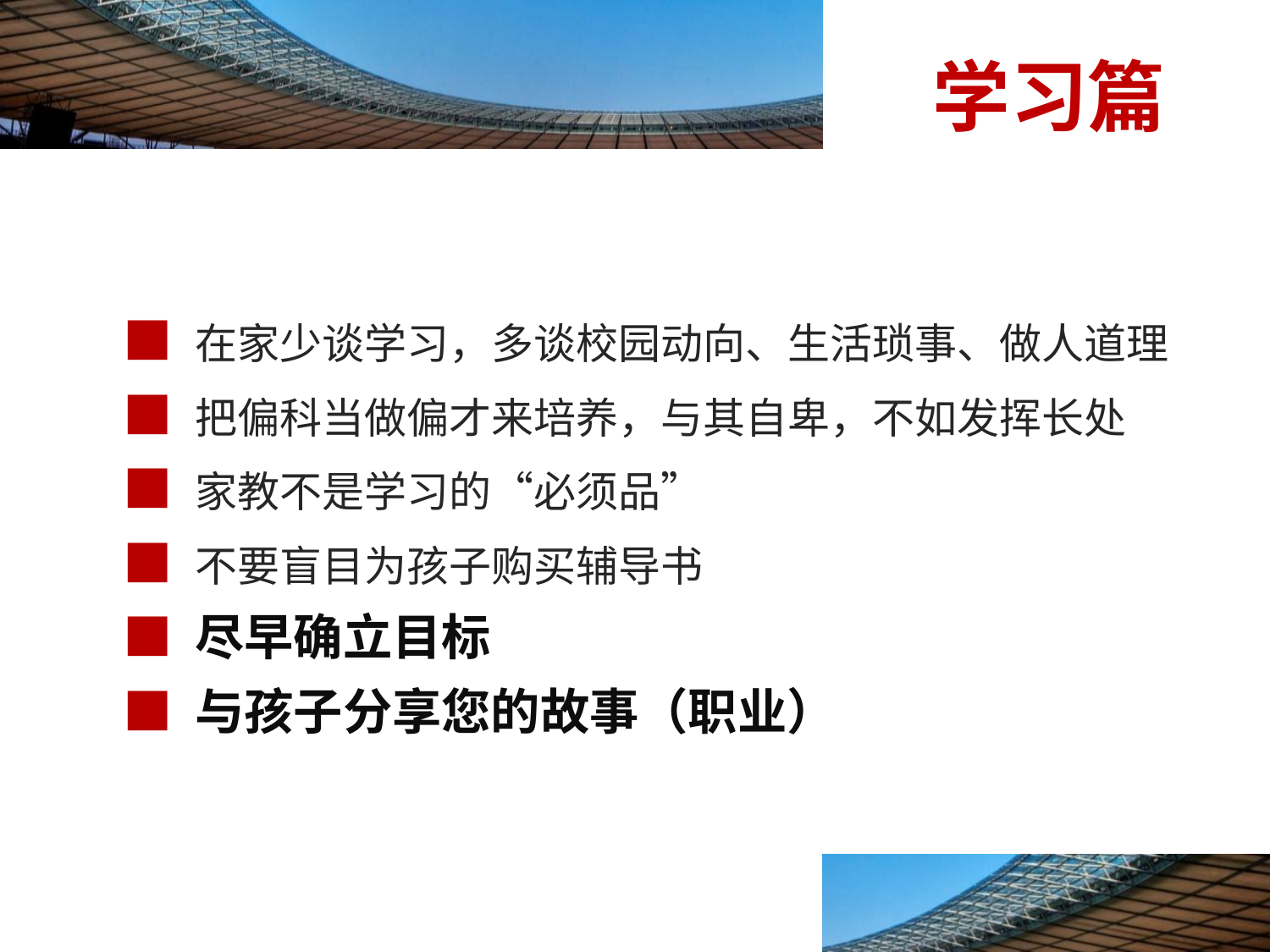

学习篇
■ 在家少谈学习，多谈校园动向、生活琐事、做人道理
■ 把偏科当做偏才来培养，与其自卑，不如发挥长处
■ 家教不是学习的“必须品”
■ 不要盲目为孩子购买辅导书
■ 尽早确立目标
■ 与孩子分享您的故事（职业）